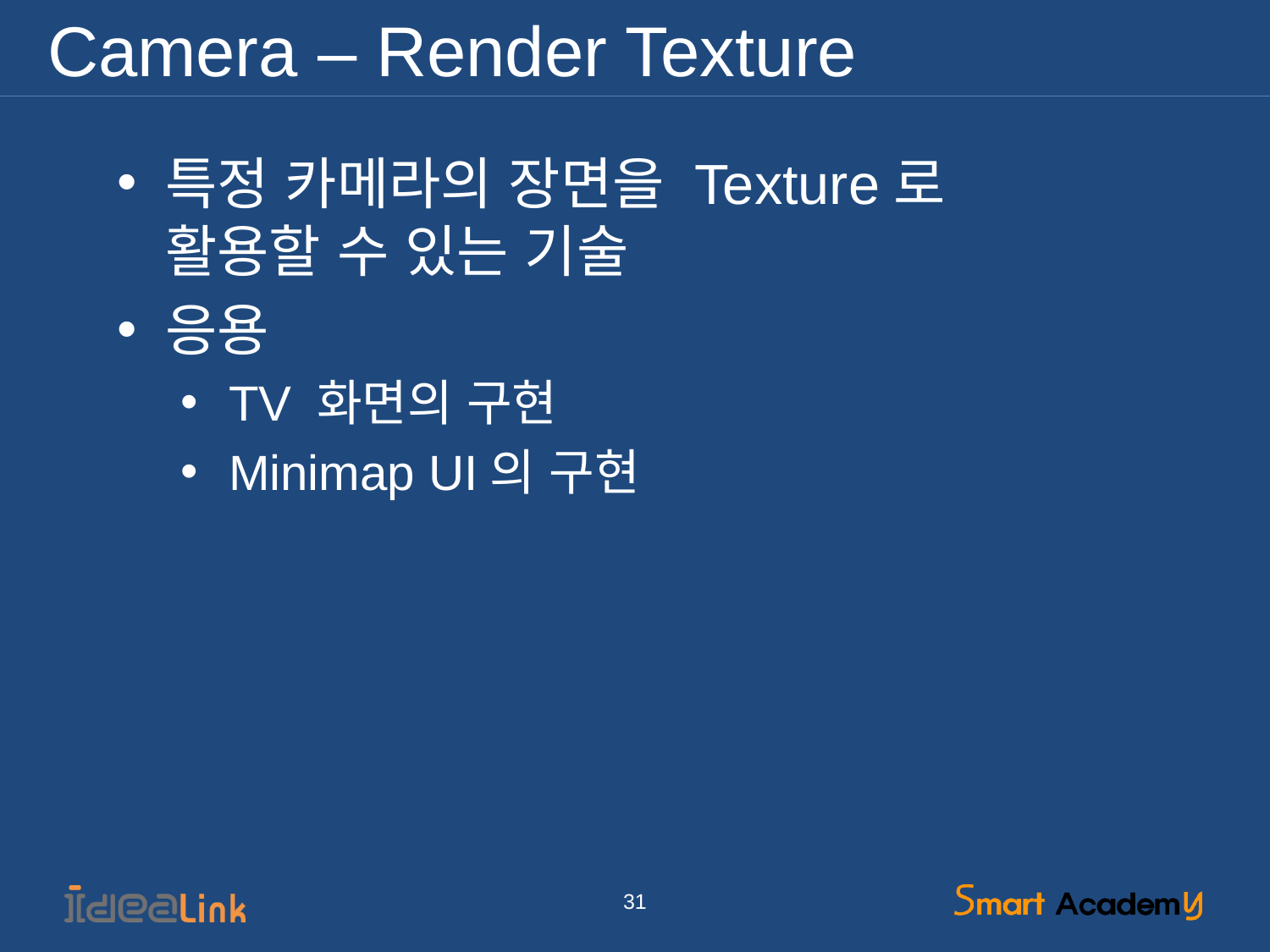

# Camera – Render Texture
특정 카메라의 장면을 Texture로 활용할 수 있는 기술
응용
TV 화면의 구현
Minimap UI의 구현
31